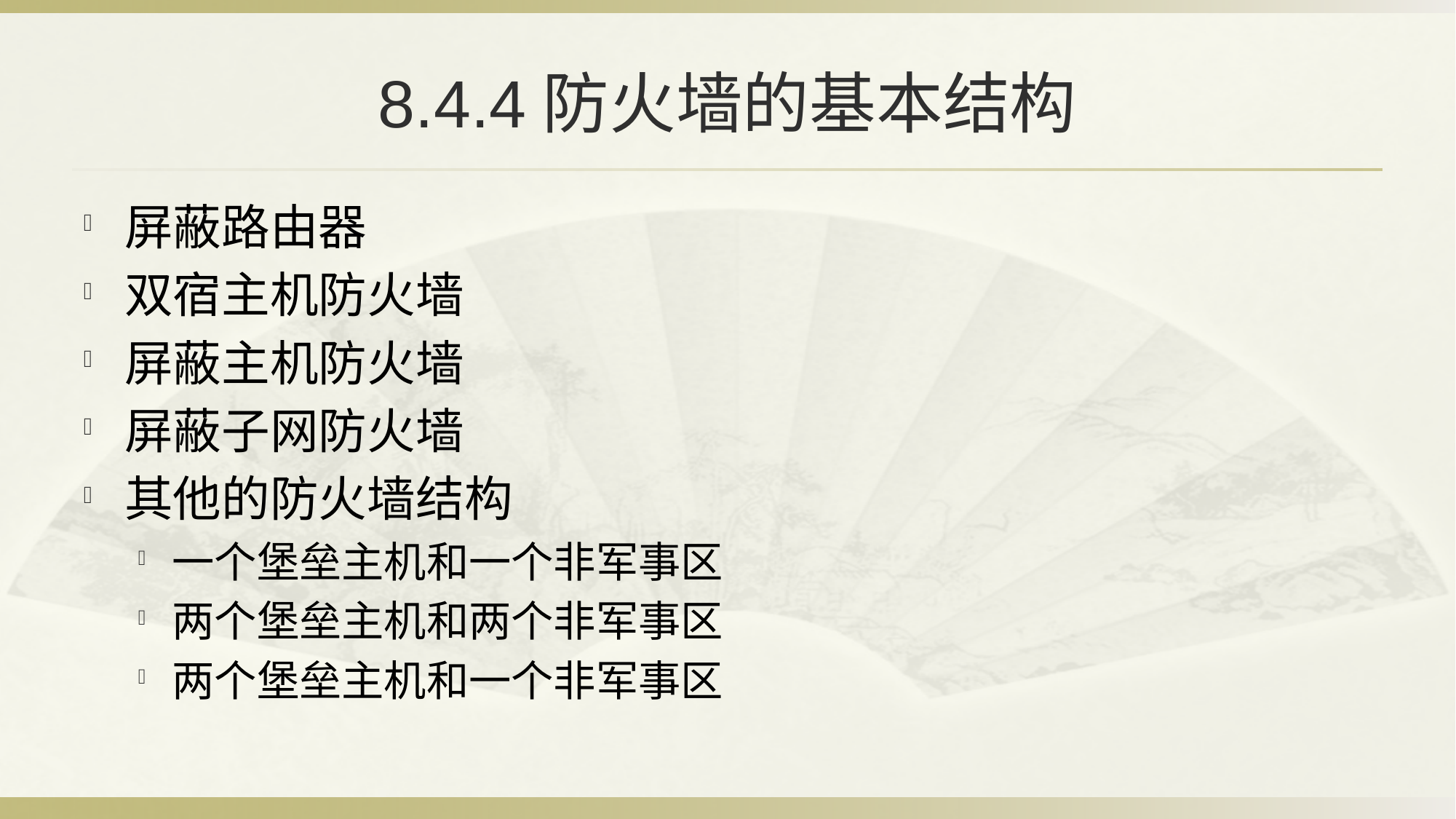

# 8.4.4防火墙的基本结构
屏蔽路由器
双宿主机防火墙
屏蔽主机防火墙
屏蔽子网防火墙
其他的防火墙结构
一个堡垒主机和一个非军事区
两个堡垒主机和两个非军事区
两个堡垒主机和一个非军事区